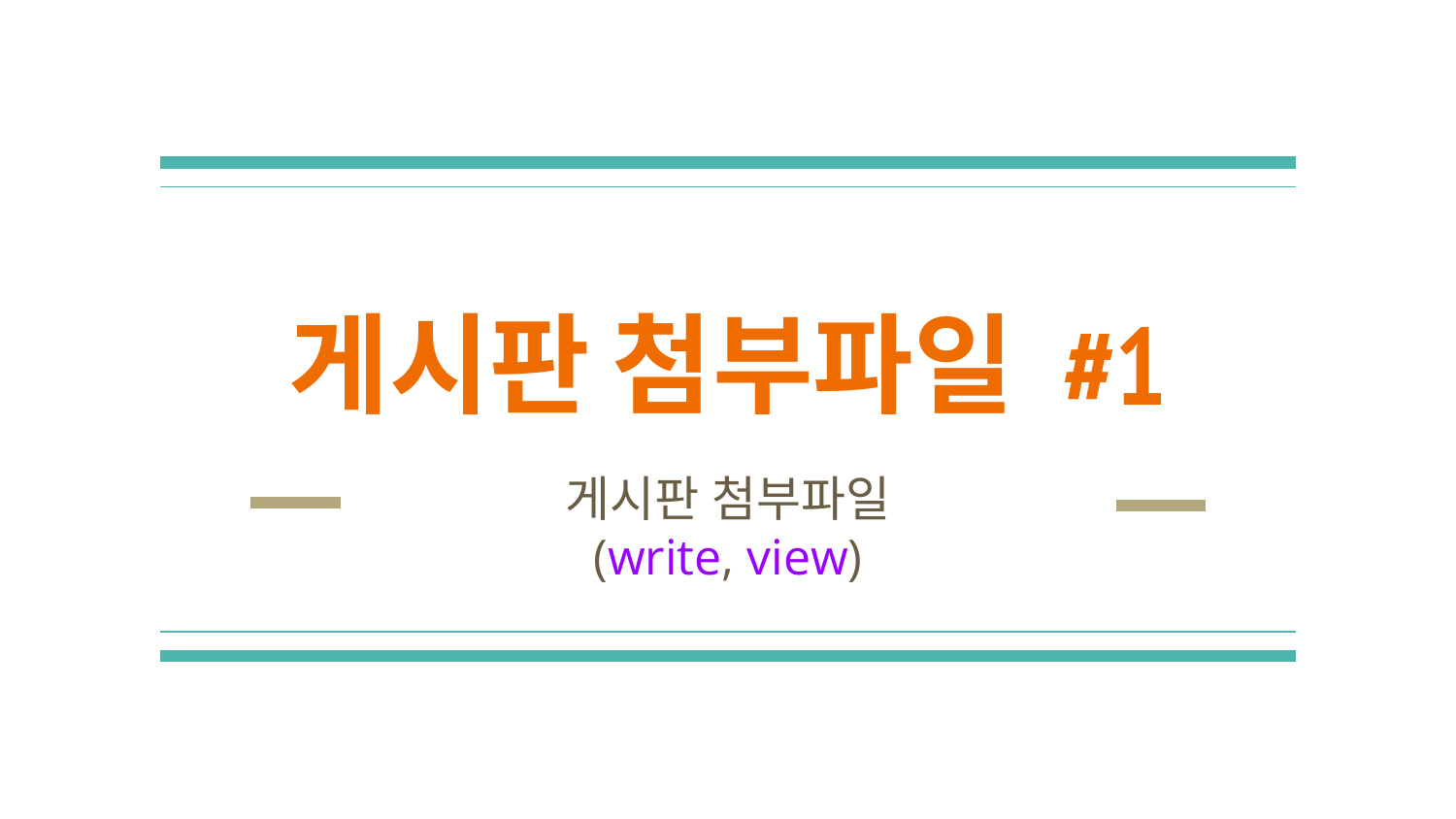

# 게시판 첨부파일 #1
게시판 첨부파일
(write, view)